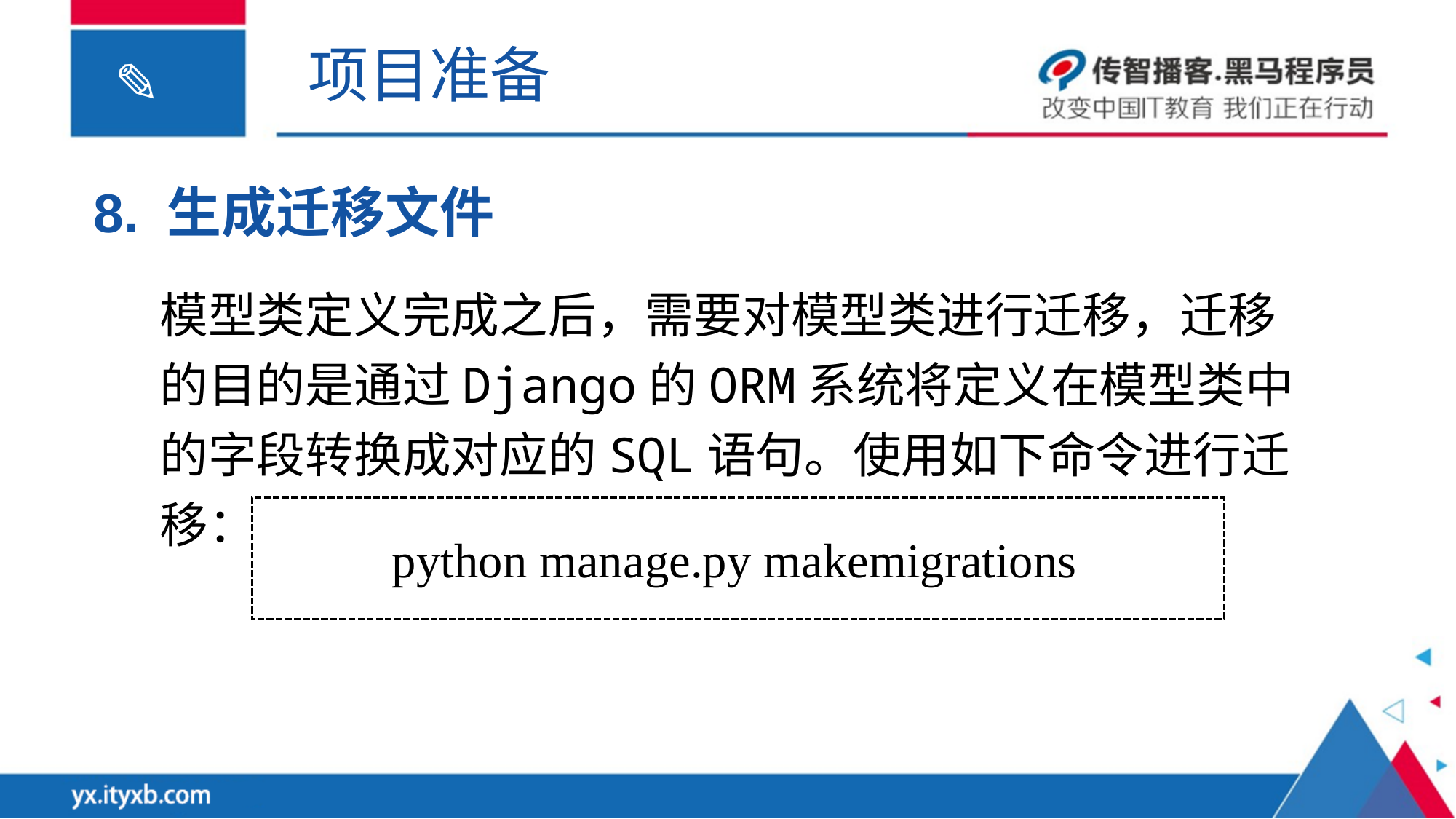

项目准备
8. 生成迁移文件
模型类定义完成之后，需要对模型类进行迁移，迁移的目的是通过Django的ORM系统将定义在模型类中的字段转换成对应的SQL语句。使用如下命令进行迁移：

python manage.py makemigrations